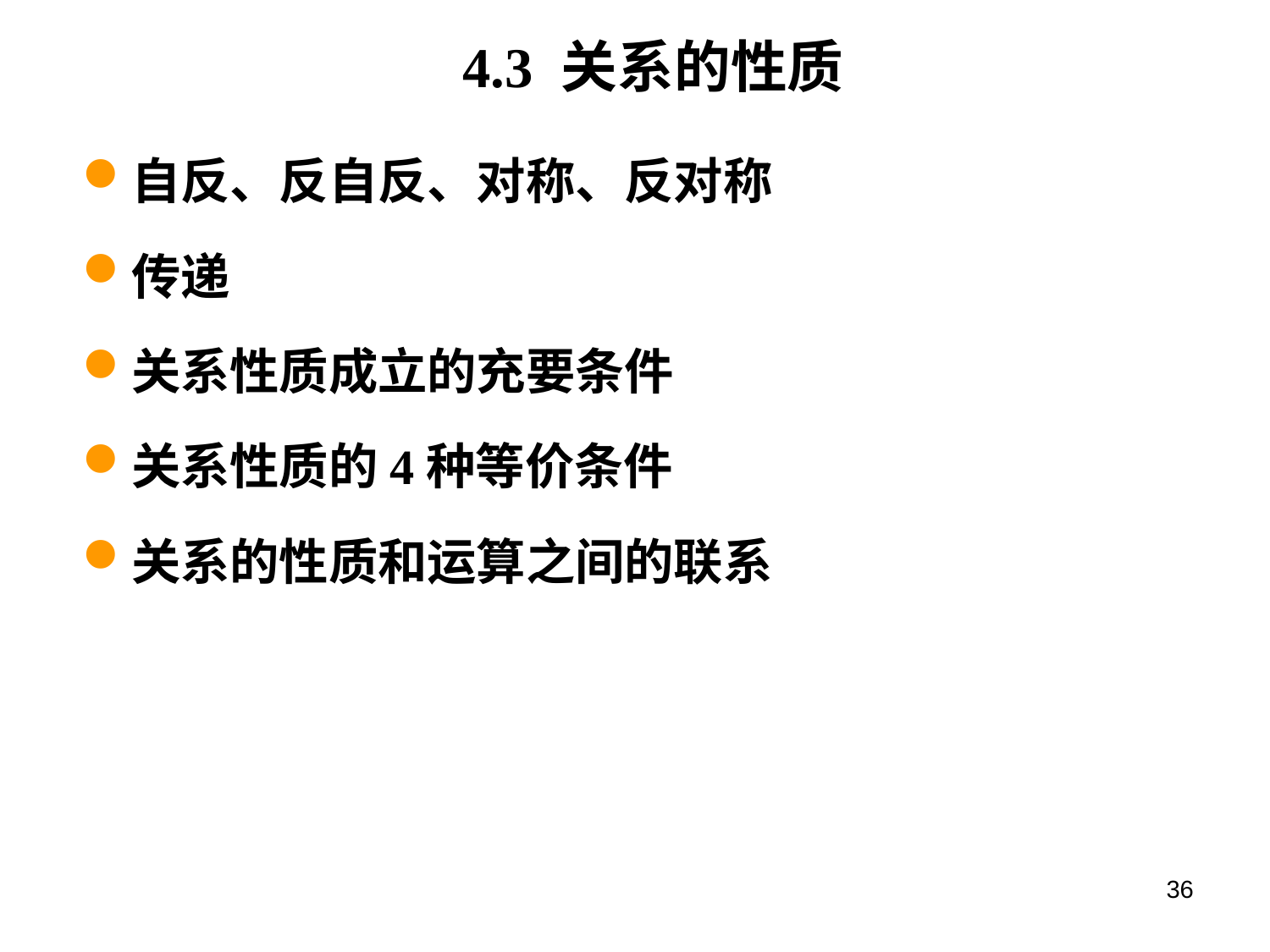

# 4.3 关系的性质
自反、反自反、对称、反对称
传递
关系性质成立的充要条件
关系性质的4种等价条件
关系的性质和运算之间的联系
36